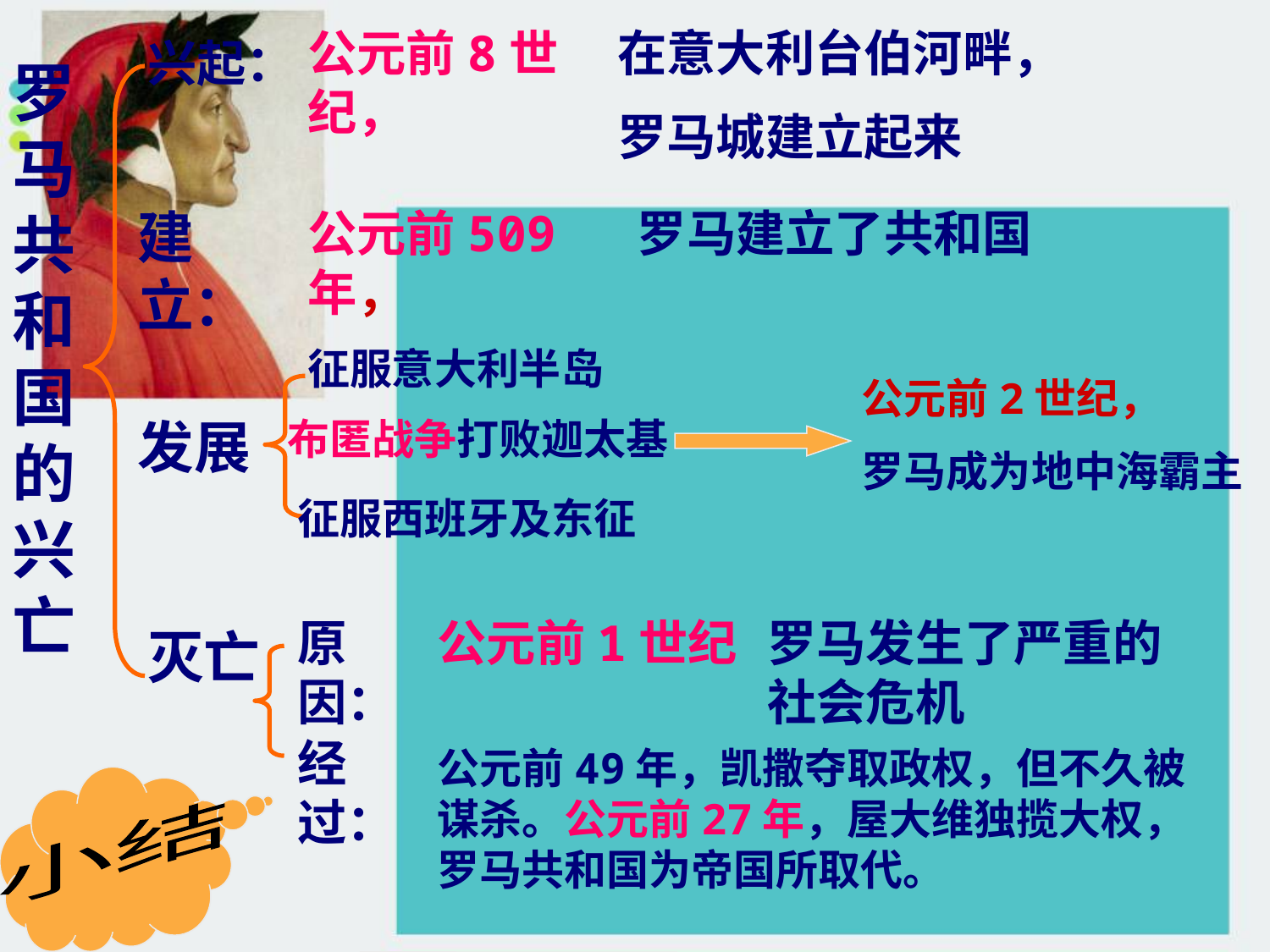

公元前8世纪，
在意大利台伯河畔，
罗马城建立起来
兴起：
建立：
发展
原因：
灭亡
经过：

小结
罗马共和国的兴亡

公元前509年，
罗马建立了共和国
征服意大利半岛
公元前2世纪，
罗马成为地中海霸主

布匿战争打败迦太基

征服西班牙及东征
公元前1世纪
罗马发生了严重的社会危机

公元前49年，凯撒夺取政权，但不久被谋杀。公元前27年，屋大维独揽大权，罗马共和国为帝国所取代。